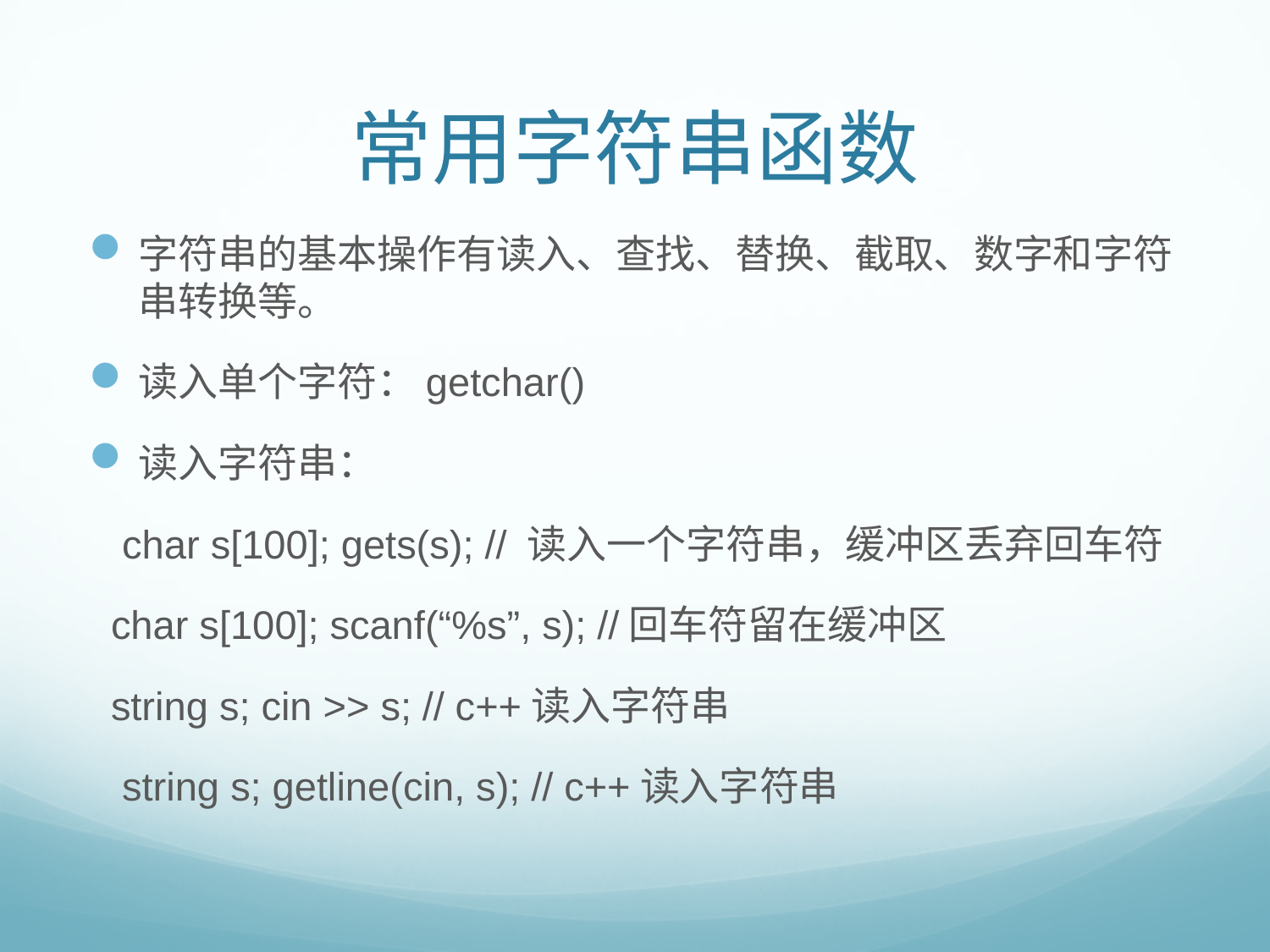

# 常用字符串函数
字符串的基本操作有读入、查找、替换、截取、数字和字符串转换等。
读入单个字符：getchar()
读入字符串：
   char s[100]; gets(s); // 读入一个字符串，缓冲区丢弃回车符
  char s[100]; scanf(“%s”, s); //回车符留在缓冲区
  string s; cin >> s; // c++读入字符串
   string s; getline(cin, s); // c++读入字符串